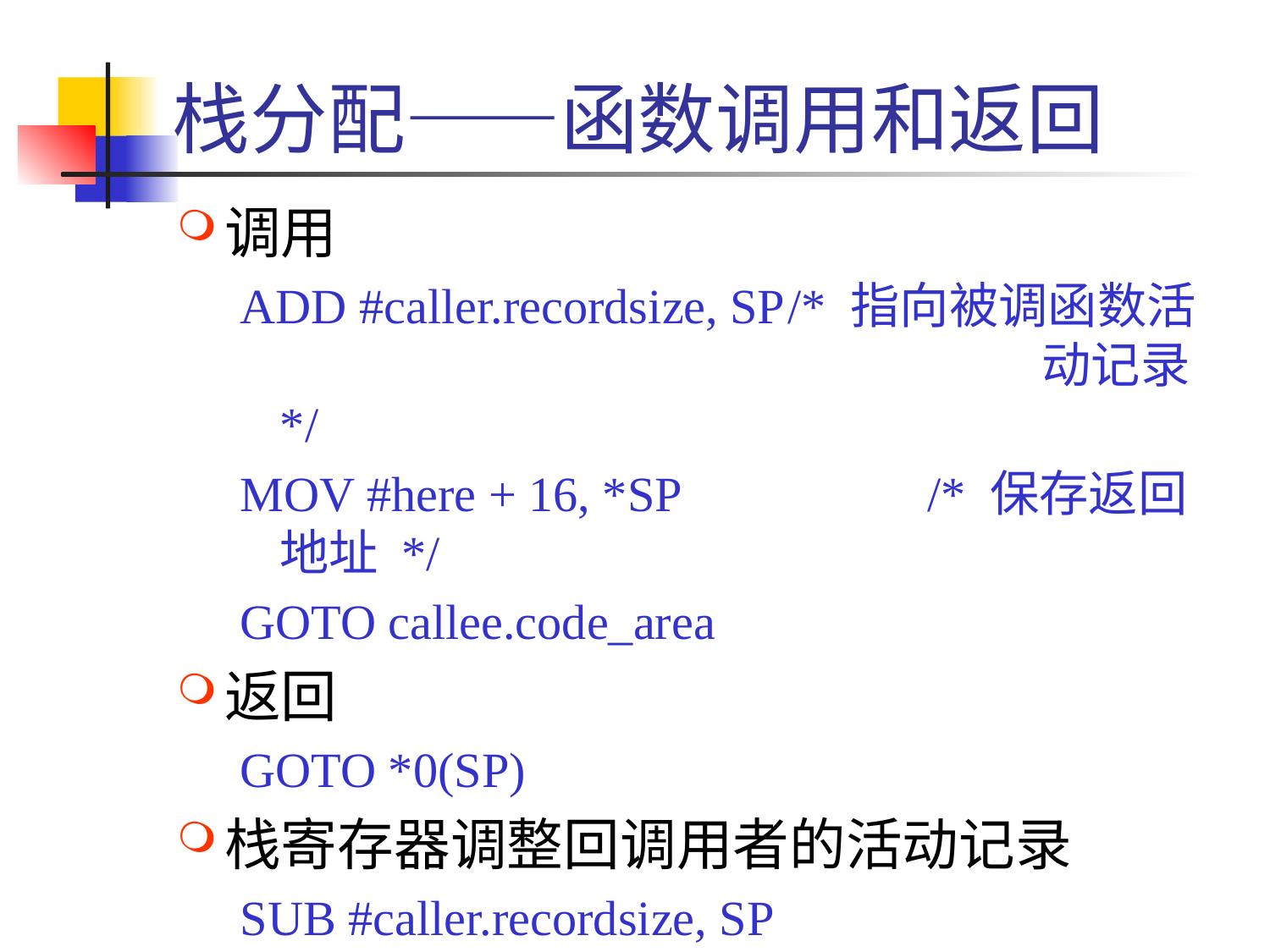

# 栈分配——函数调用和返回
调用
ADD #caller.recordsize, SP	/* 指向被调函数活						动记录 */
MOV #here + 16, *SP		 /* 保存返回地址 */
GOTO callee.code_area
返回
GOTO *0(SP)
栈寄存器调整回调用者的活动记录
SUB #caller.recordsize, SP